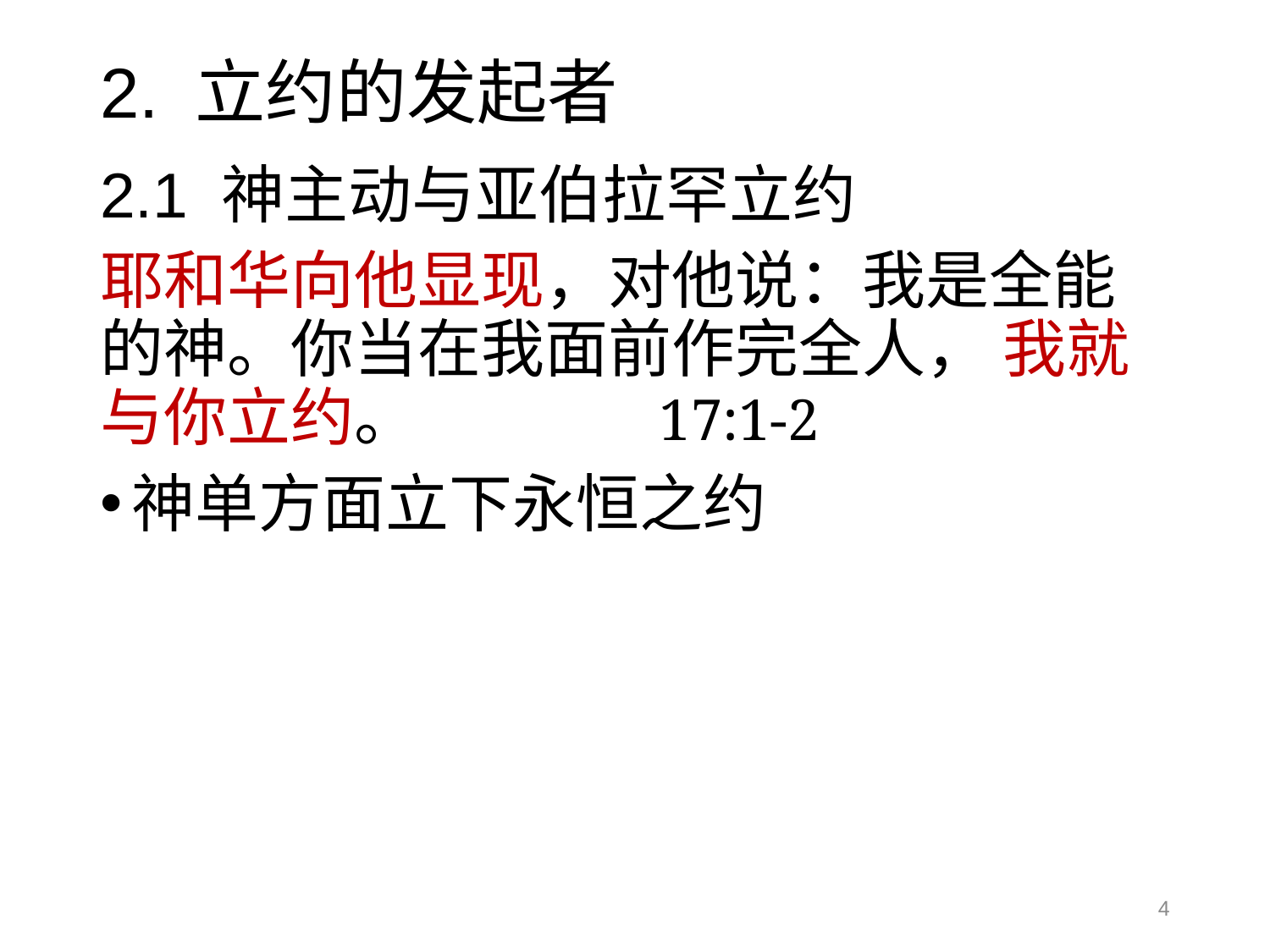

# 2. 立约的发起者
2.1 神主动与亚伯拉罕立约
耶和华向他显现，对他说：我是全能的神。你当在我面前作完全人， 我就与你立约。                17:1-2
神单方面立下永恒之约
4